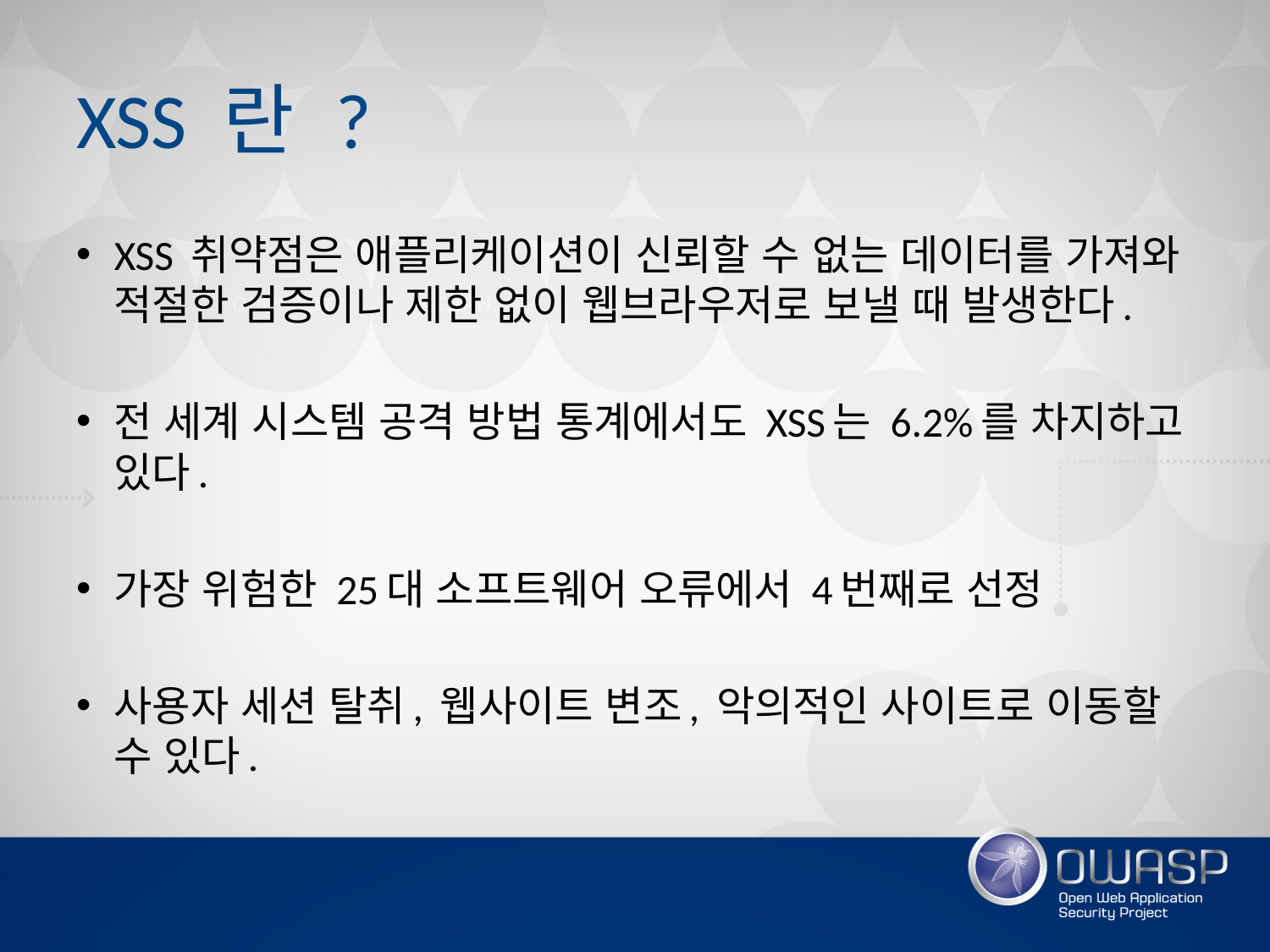

# XSS 란 ?
XSS 취약점은 애플리케이션이 신뢰할 수 없는 데이터를 가져와 적절한 검증이나 제한 없이 웹브라우저로 보낼 때 발생한다.

전 세계 시스템 공격 방법 통계에서도 XSS는 6.2%를 차지하고 있다.

가장 위험한 25대 소프트웨어 오류에서 4번째로 선정

사용자 세션 탈취, 웹사이트 변조, 악의적인 사이트로 이동할 수 있다.